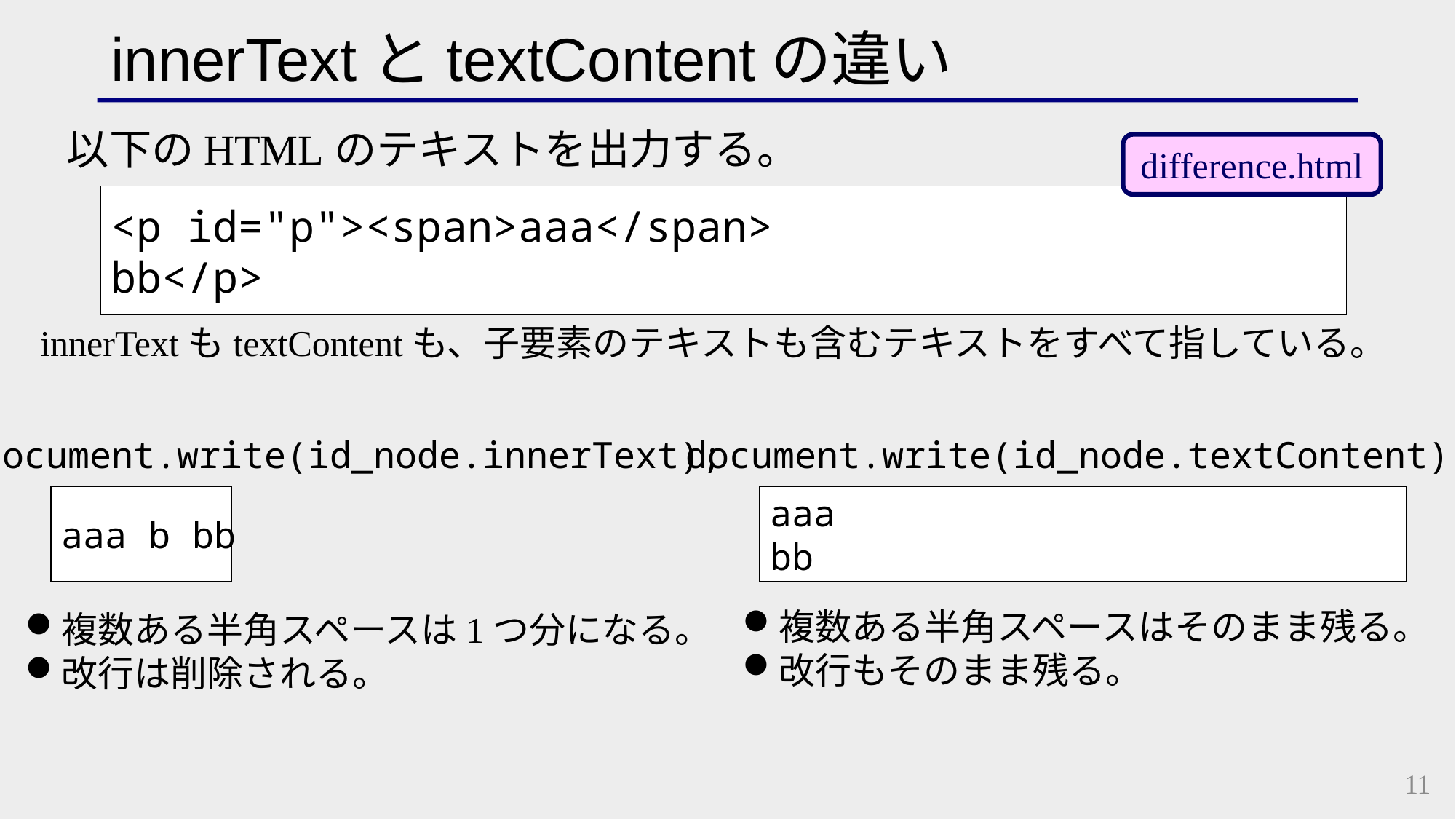

innerTextとtextContentの違い
以下のHTMLのテキストを出力する。
difference.html
<p id="p"><span>aaa</span>                              b
bb</p>
innerTextもtextContentも、子要素のテキストも含むテキストをすべて指している。
document.write(id_node.innerText);
document.write(id_node.textContent);
aaa b bb
aaa                              b
bb
複数ある半角スペースはそのまま残る。
改行もそのまま残る。
複数ある半角スペースは1つ分になる。
改行は削除される。
11